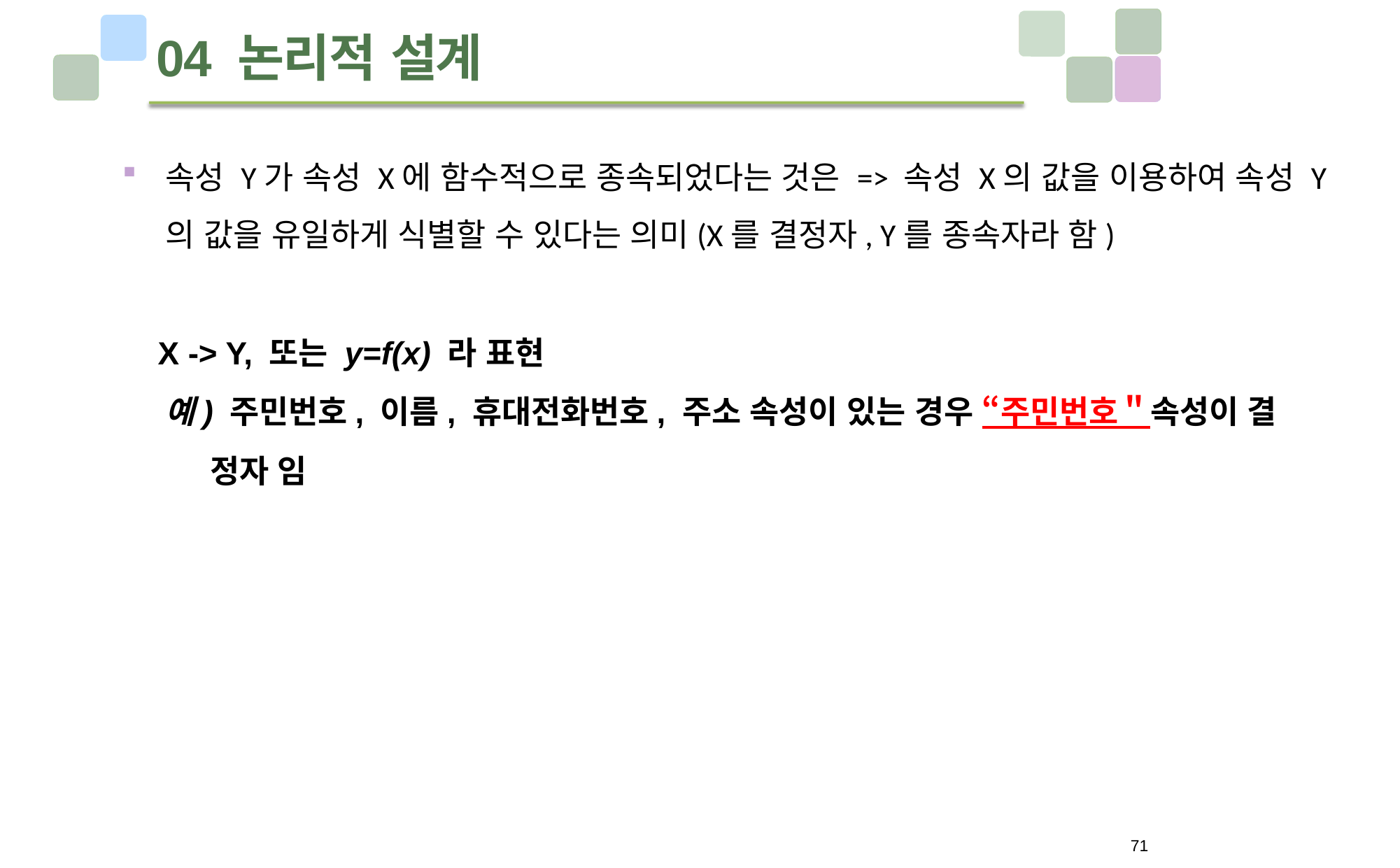

# 04 논리적 설계
속성 Y가 속성 X에 함수적으로 종속되었다는 것은 => 속성 X의 값을 이용하여 속성 Y의 값을 유일하게 식별할 수 있다는 의미(X를 결정자, Y를 종속자라 함)

    X -> Y, 또는 y=f(x) 라 표현
    예) 주민번호, 이름, 휴대전화번호, 주소 속성이 있는 경우 “주민번호＂속성이 결
         정자 임
71